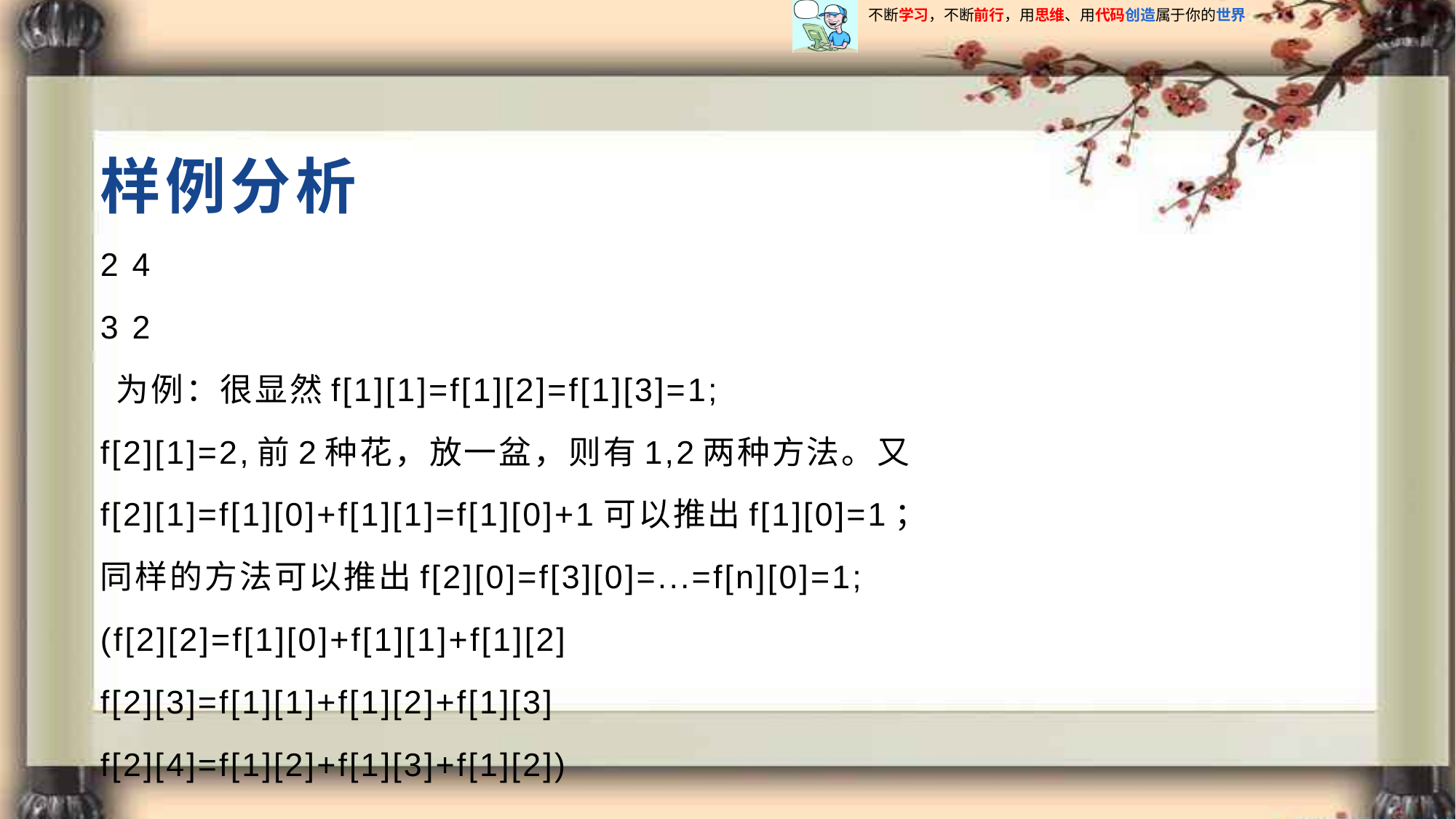

# 样例分析
2 4
3 2
 为例：很显然f[1][1]=f[1][2]=f[1][3]=1;
f[2][1]=2,前2种花，放一盆，则有1,2两种方法。又
f[2][1]=f[1][0]+f[1][1]=f[1][0]+1可以推出f[1][0]=1；
同样的方法可以推出f[2][0]=f[3][0]=...=f[n][0]=1;
(f[2][2]=f[1][0]+f[1][1]+f[1][2]
f[2][3]=f[1][1]+f[1][2]+f[1][3]
f[2][4]=f[1][2]+f[1][3]+f[1][2])